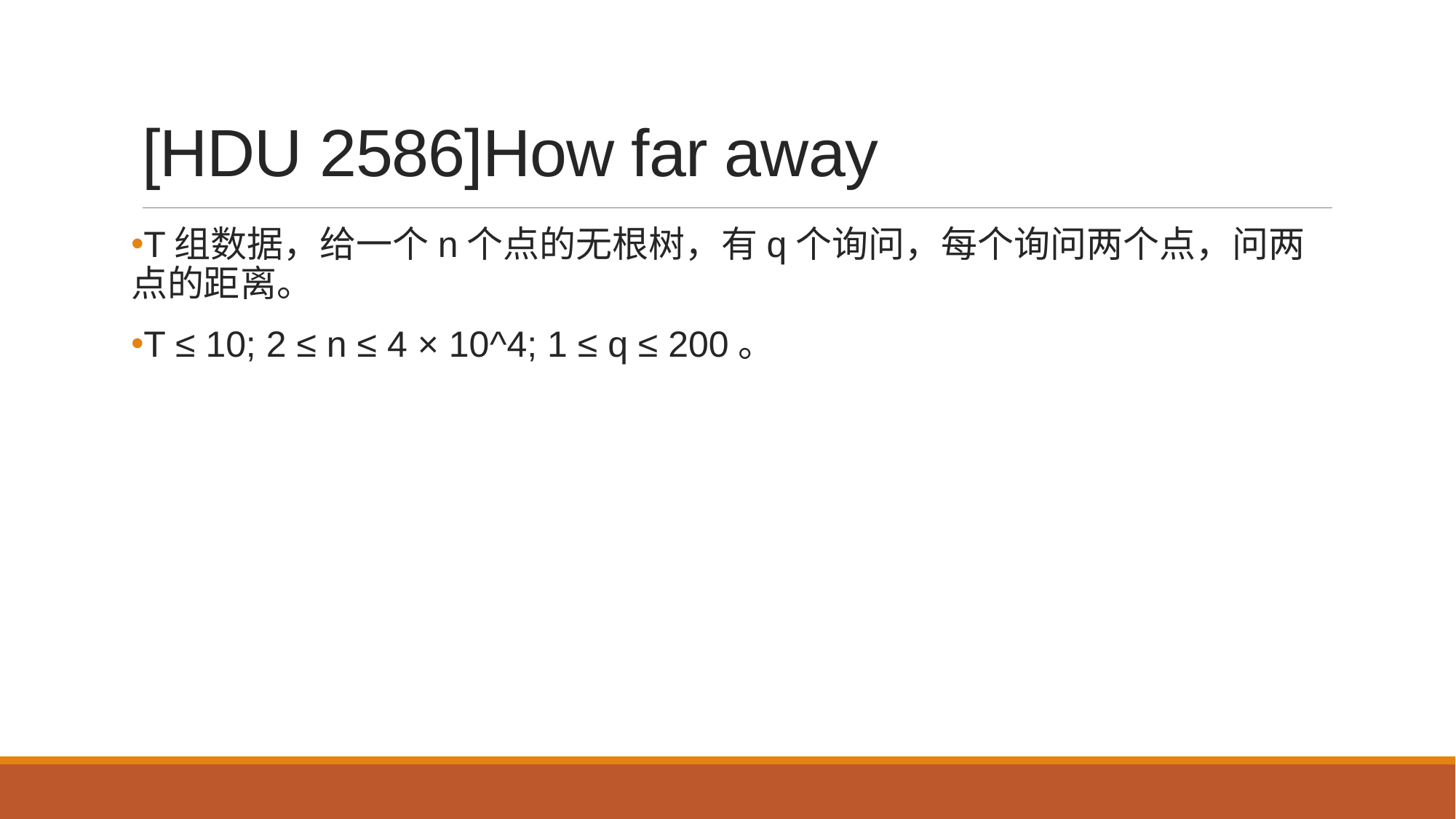

# [HDU 2586]How far away
T组数据，给一个n个点的无根树，有q个询问，每个询问两个点，问两点的距离。
T ≤ 10; 2 ≤ n ≤ 4 × 10^4; 1 ≤ q ≤ 200。